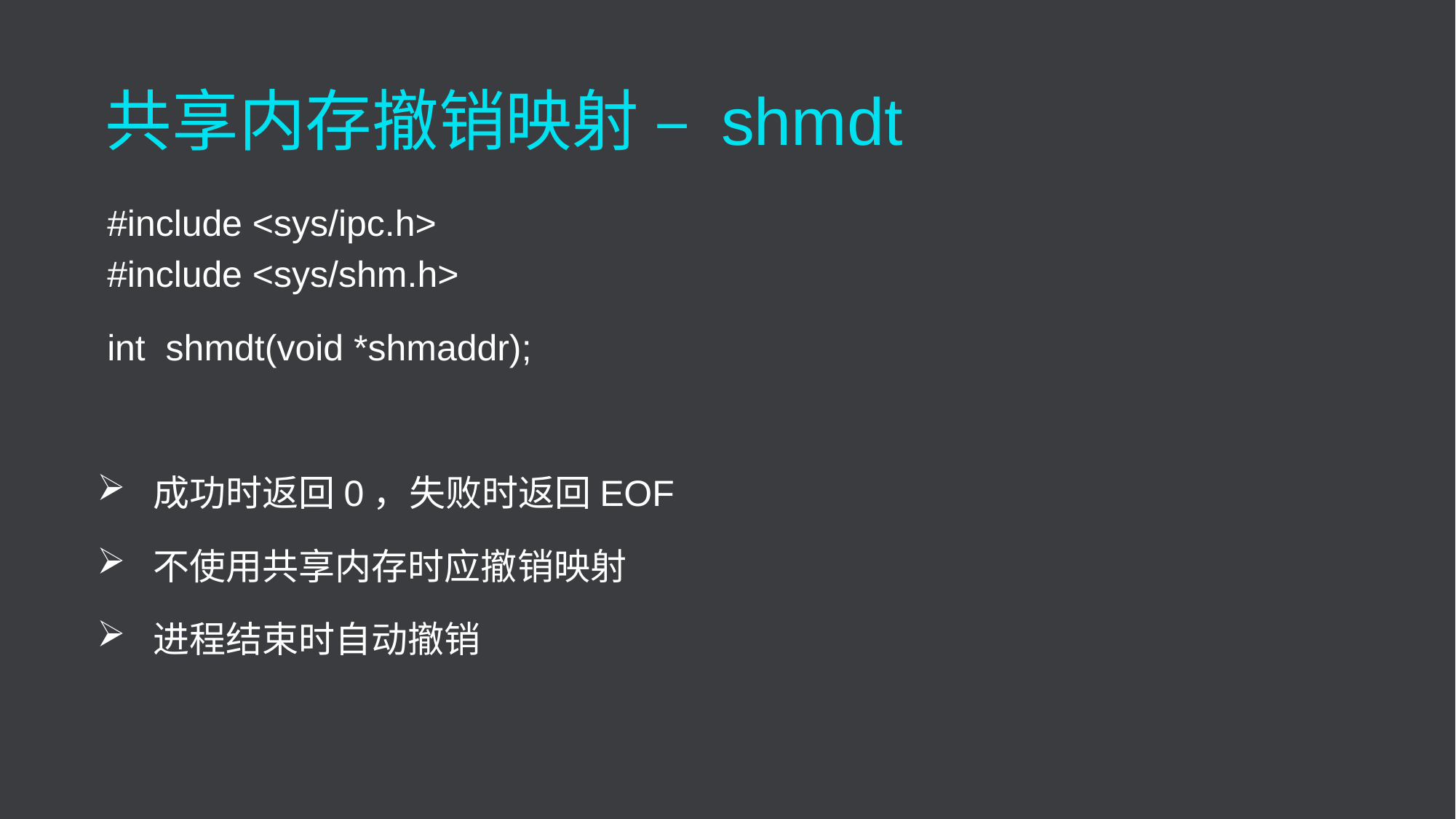

共享内存撤销映射 – shmdt
 #include <sys/ipc.h>
 #include <sys/shm.h>
 int  shmdt(void *shmaddr);

  成功时返回0，失败时返回EOF
  不使用共享内存时应撤销映射
  进程结束时自动撤销